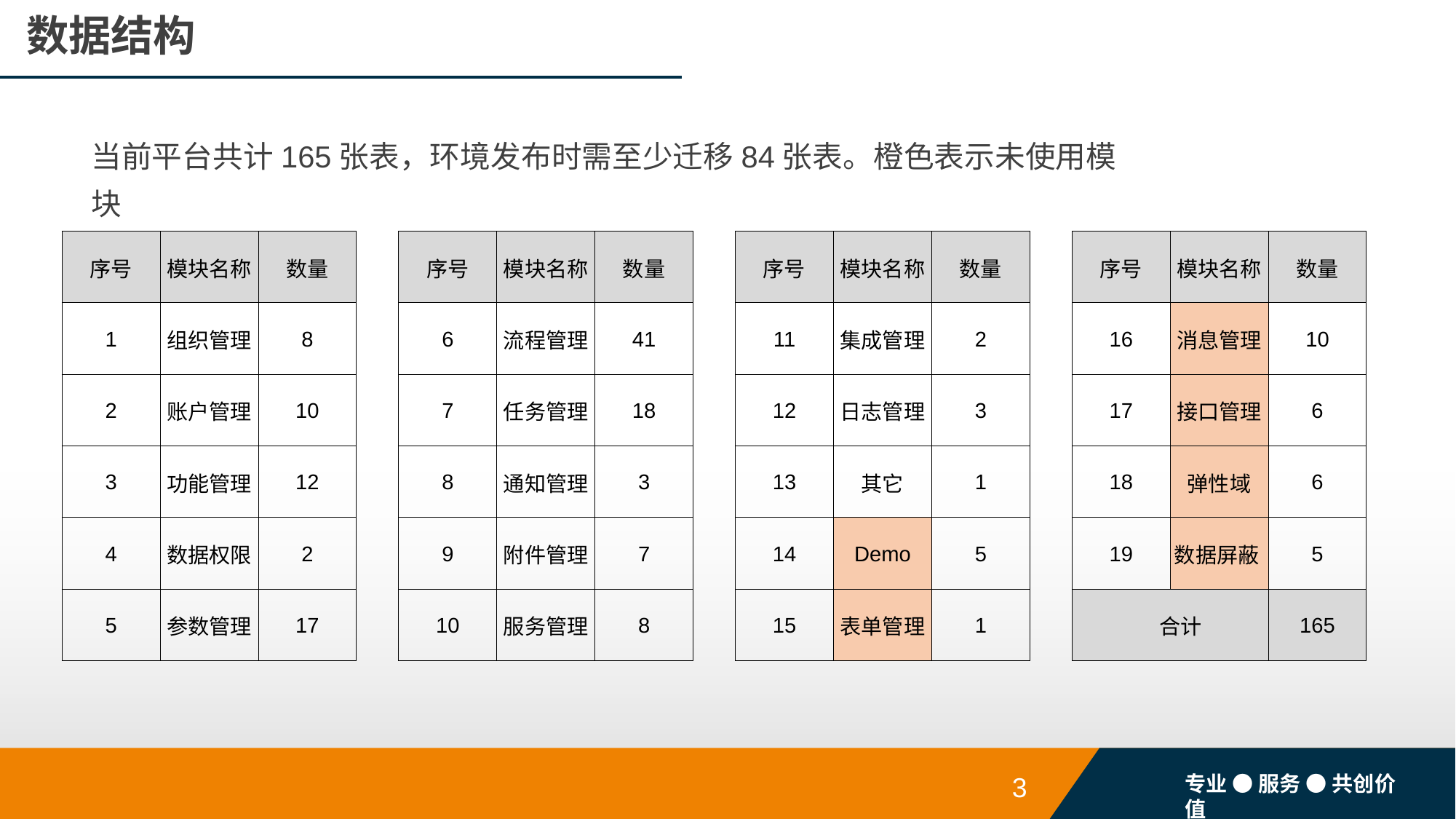

# 数据结构
当前平台共计165张表，环境发布时需至少迁移84张表。橙色表示未使用模块
| 序号 | 模块名称 | 数量 |  | 序号 | 模块名称 | 数量 |  | 序号 | 模块名称 | 数量 |  | 序号 | 模块名称 | 数量 |
| --- | --- | --- | --- | --- | --- | --- | --- | --- | --- | --- | --- | --- | --- | --- |
| 1 | 组织管理 | 8 |  | 6 | 流程管理 | 41 |  | 11 | 集成管理 | 2 |  | 16 | 消息管理 | 10 |
| 2 | 账户管理 | 10 |  | 7 | 任务管理 | 18 |  | 12 | 日志管理 | 3 |  | 17 | 接口管理 | 6 |
| 3 | 功能管理 | 12 |  | 8 | 通知管理 | 3 |  | 13 | 其它 | 1 |  | 18 | 弹性域 | 6 |
| 4 | 数据权限 | 2 |  | 9 | 附件管理 | 7 |  | 14 | Demo | 5 |  | 19 | 数据屏蔽 | 5 |
| 5 | 参数管理 | 17 |  | 10 | 服务管理 | 8 |  | 15 | 表单管理 | 1 |  | 合计 |  | 165 |